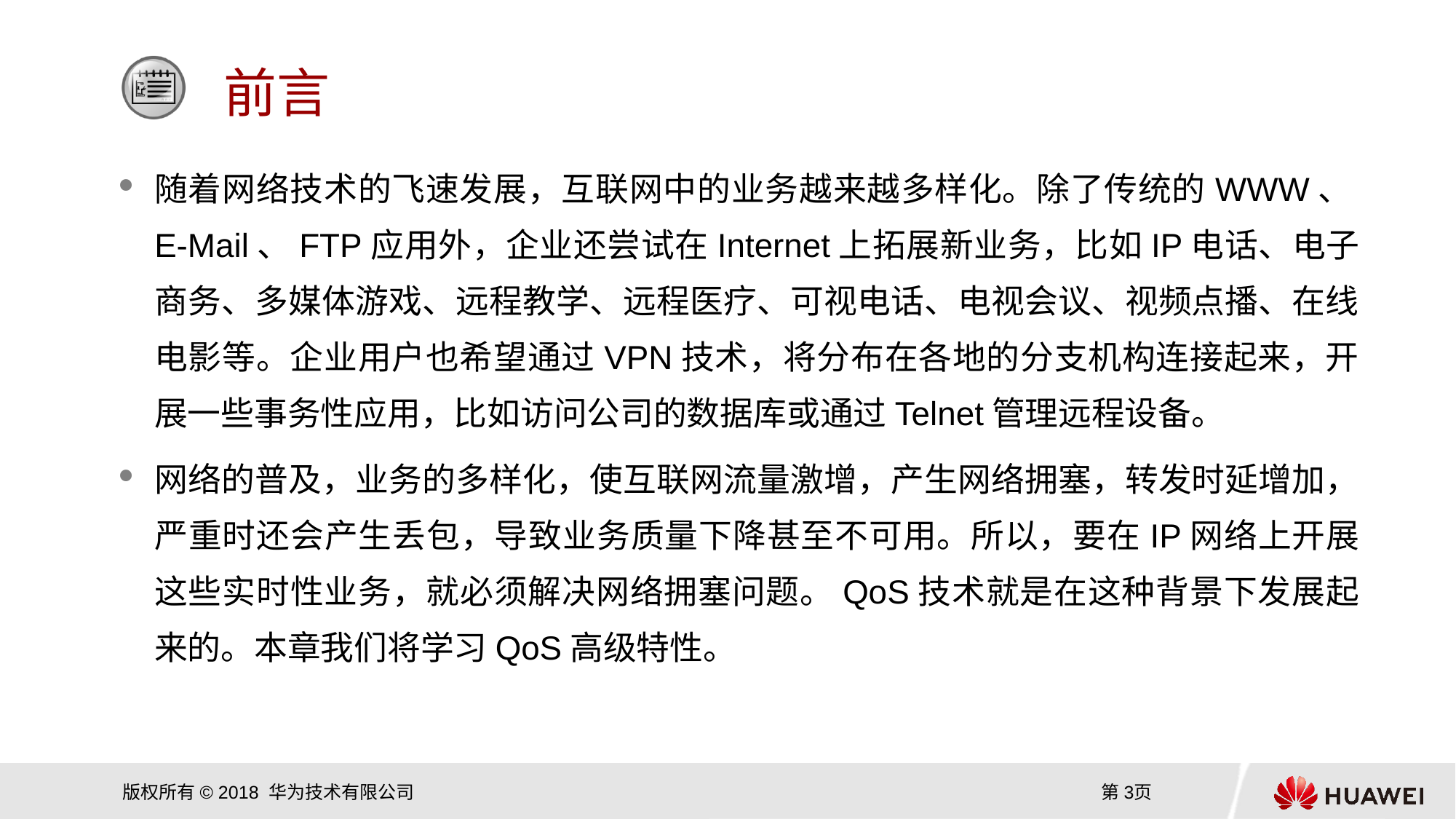

随着网络技术的飞速发展，互联网中的业务越来越多样化。除了传统的WWW、E-Mail、FTP应用外，企业还尝试在Internet上拓展新业务，比如IP电话、电子商务、多媒体游戏、远程教学、远程医疗、可视电话、电视会议、视频点播、在线电影等。企业用户也希望通过VPN技术，将分布在各地的分支机构连接起来，开展一些事务性应用，比如访问公司的数据库或通过Telnet管理远程设备。
网络的普及，业务的多样化，使互联网流量激增，产生网络拥塞，转发时延增加，严重时还会产生丢包，导致业务质量下降甚至不可用。所以，要在IP网络上开展这些实时性业务，就必须解决网络拥塞问题。QoS技术就是在这种背景下发展起来的。本章我们将学习QoS高级特性。